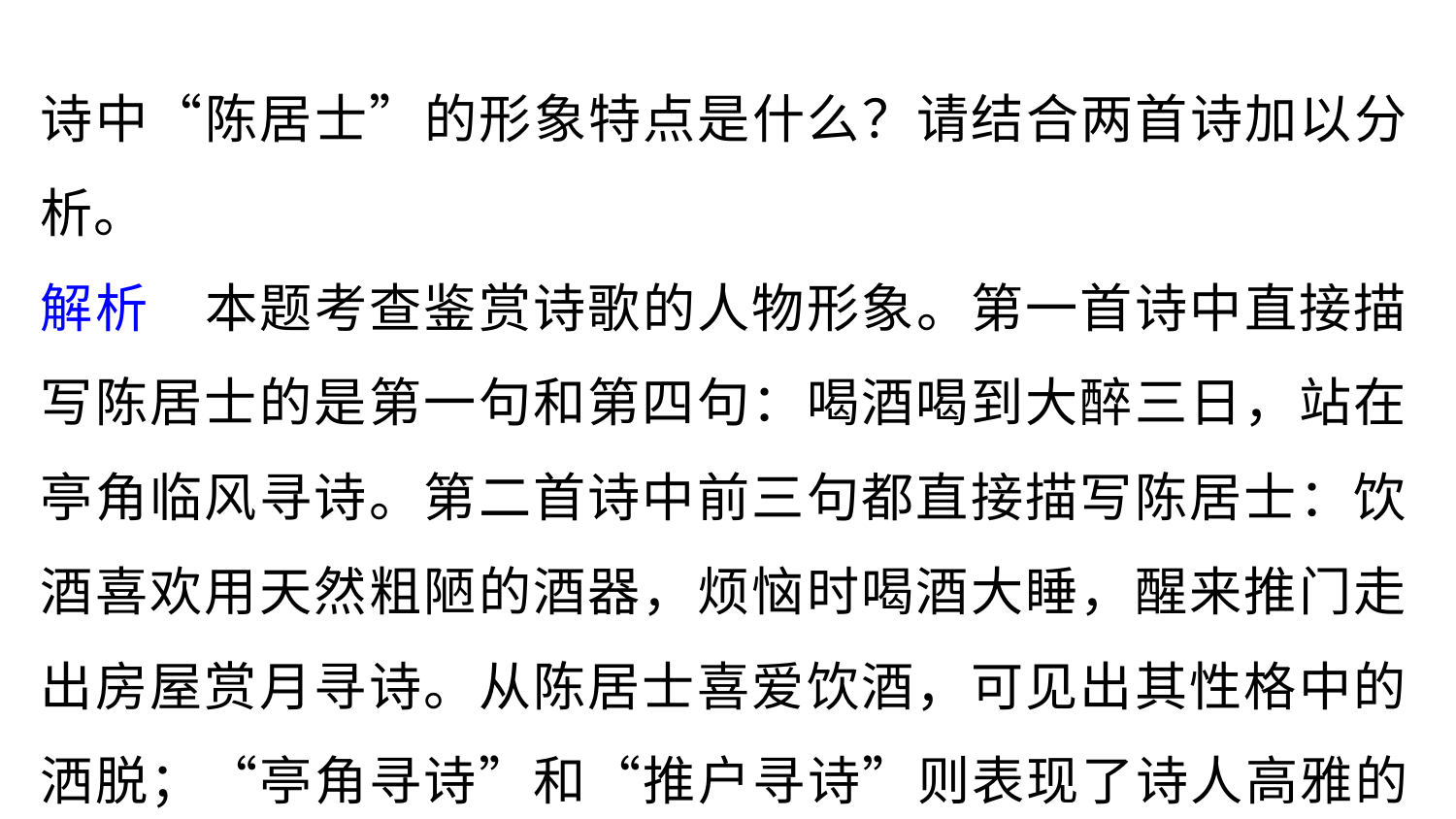

诗中“陈居士”的形象特点是什么？请结合两首诗加以分析。
解析　本题考查鉴赏诗歌的人物形象。第一首诗中直接描写陈居士的是第一句和第四句：喝酒喝到大醉三日，站在亭角临风寻诗。第二首诗中前三句都直接描写陈居士：饮酒喜欢用天然粗陋的酒器，烦恼时喝酒大睡，醒来推门走出房屋赏月寻诗。从陈居士喜爱饮酒，可见出其性格中的洒脱；“亭角寻诗”和“推户寻诗”则表现了诗人高雅的情趣。